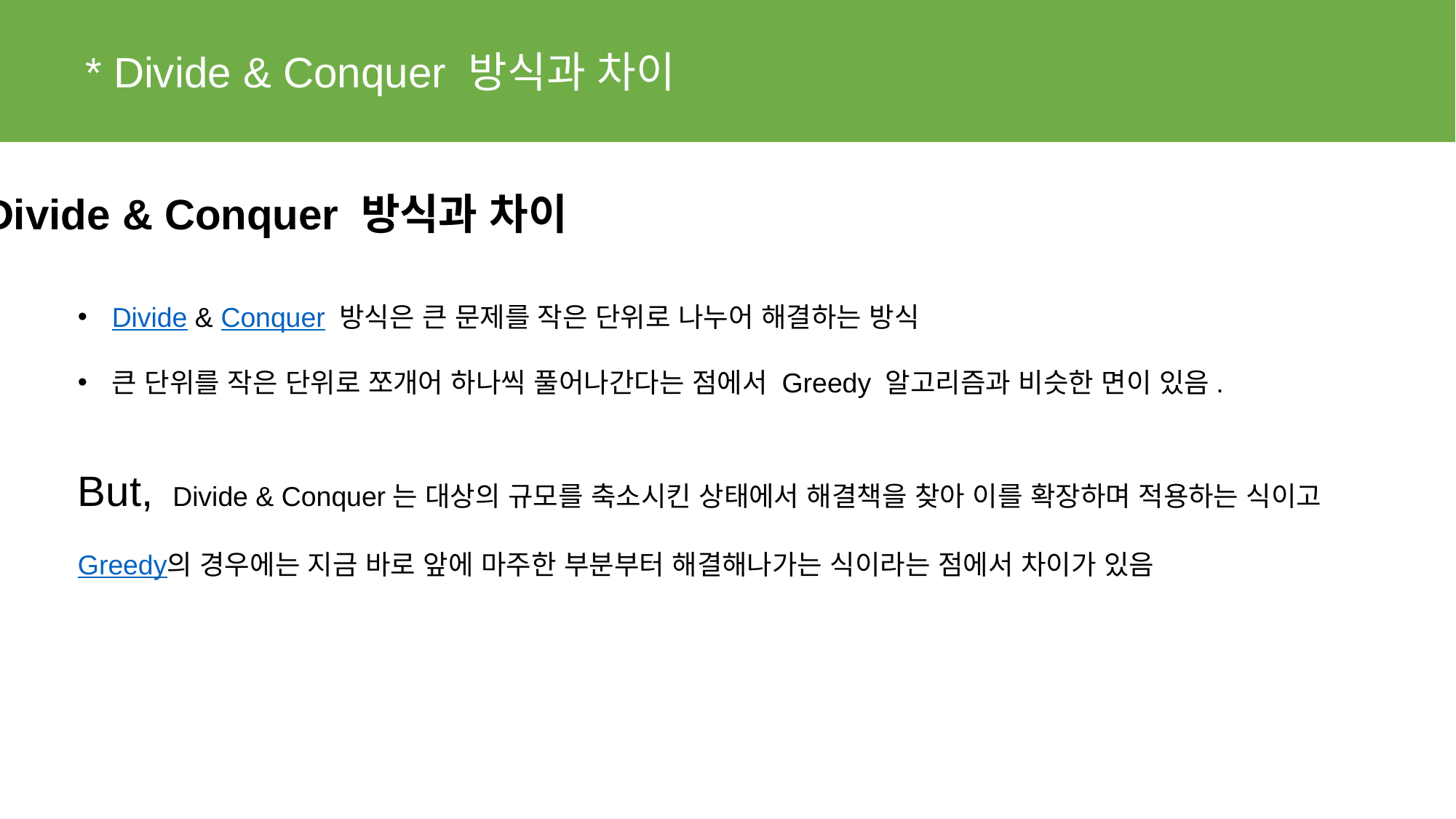

* Divide & Conquer 방식과 차이
Divide & Conquer 방식과 차이
Divide & Conquer 방식은 큰 문제를 작은 단위로 나누어 해결하는 방식

큰 단위를 작은 단위로 쪼개어 하나씩 풀어나간다는 점에서 Greedy 알고리즘과 비슷한 면이 있음.

But,  Divide & Conquer는 대상의 규모를 축소시킨 상태에서 해결책을 찾아 이를 확장하며 적용하는 식이고

Greedy의 경우에는 지금 바로 앞에 마주한 부분부터 해결해나가는 식이라는 점에서 차이가 있음
-> 두 algorithm은 서로 다른 성격의 문제를 해결하는데 사용된다.

Greedy algorithm은 최단거리를 찾는 문제처럼 시작 점과 종료 점이 명시된 문제에서 빠르게 종료 점에 도달하고자 하는 상황에서,

Divide & Conquer는 데이터 정렬 문제와 같이 군집에 특정 규칙을 적용한 결과를 얻고자 할 때 활용된다.